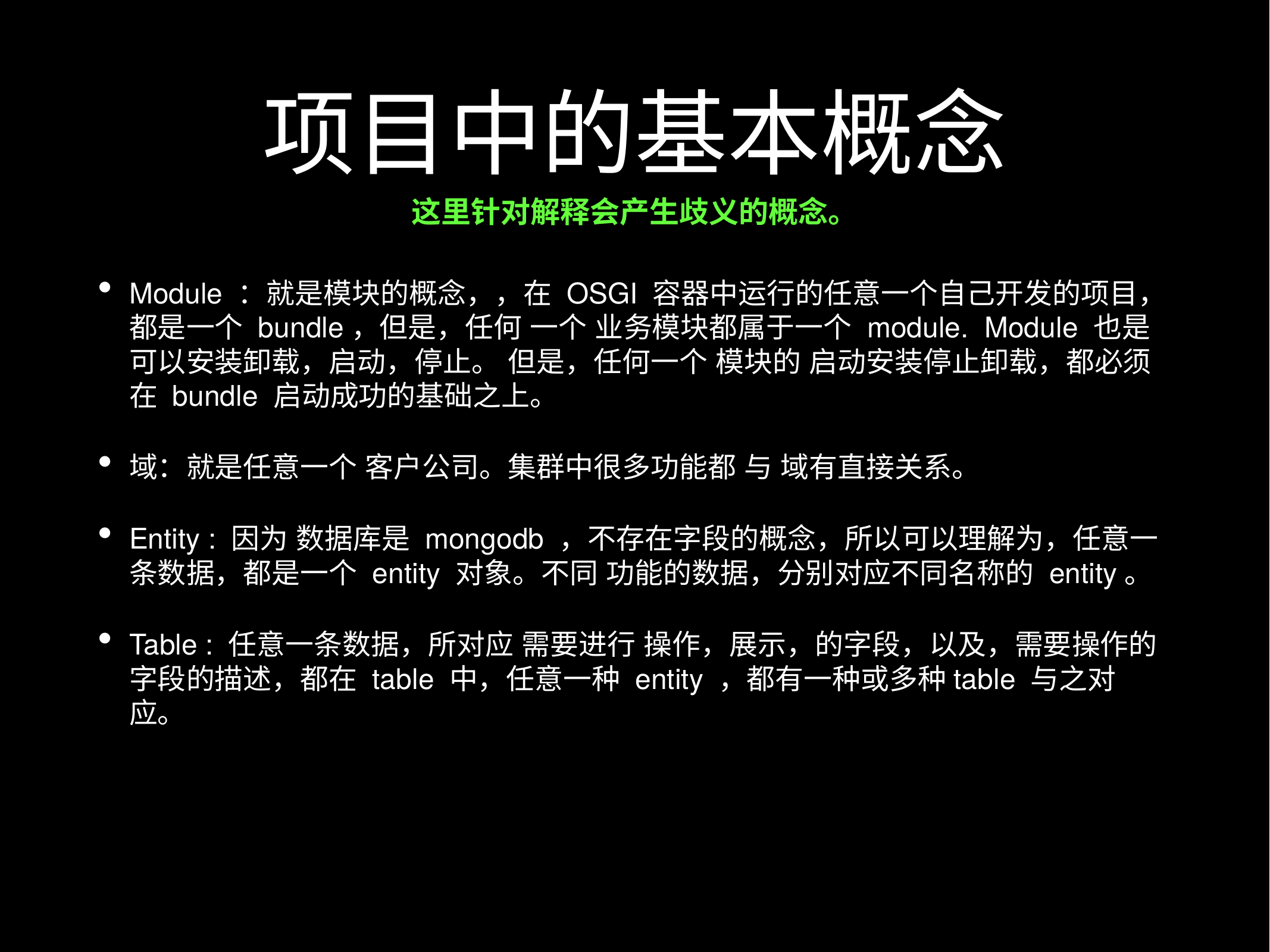

# 项目中的基本概念
这里针对解释会产生歧义的概念。
Module ：就是模块的概念，，在 OSGI 容器中运行的任意一个自己开发的项目，都是一个 bundle，但是，任何 一个 业务模块都属于一个 module.  Module 也是可以安装卸载，启动，停止。 但是，任何一个 模块的 启动安装停止卸载，都必须 在 bundle 启动成功的基础之上。
域：就是任意一个 客户公司。集群中很多功能都 与 域有直接关系。
Entity : 因为 数据库是 mongodb ，不存在字段的概念，所以可以理解为，任意一条数据，都是一个 entity 对象。不同 功能的数据，分别对应不同名称的 entity。
Table : 任意一条数据，所对应 需要进行 操作，展示，的字段，以及，需要操作的字段的描述，都在 table 中，任意一种 entity ，都有一种或多种table 与之对应。